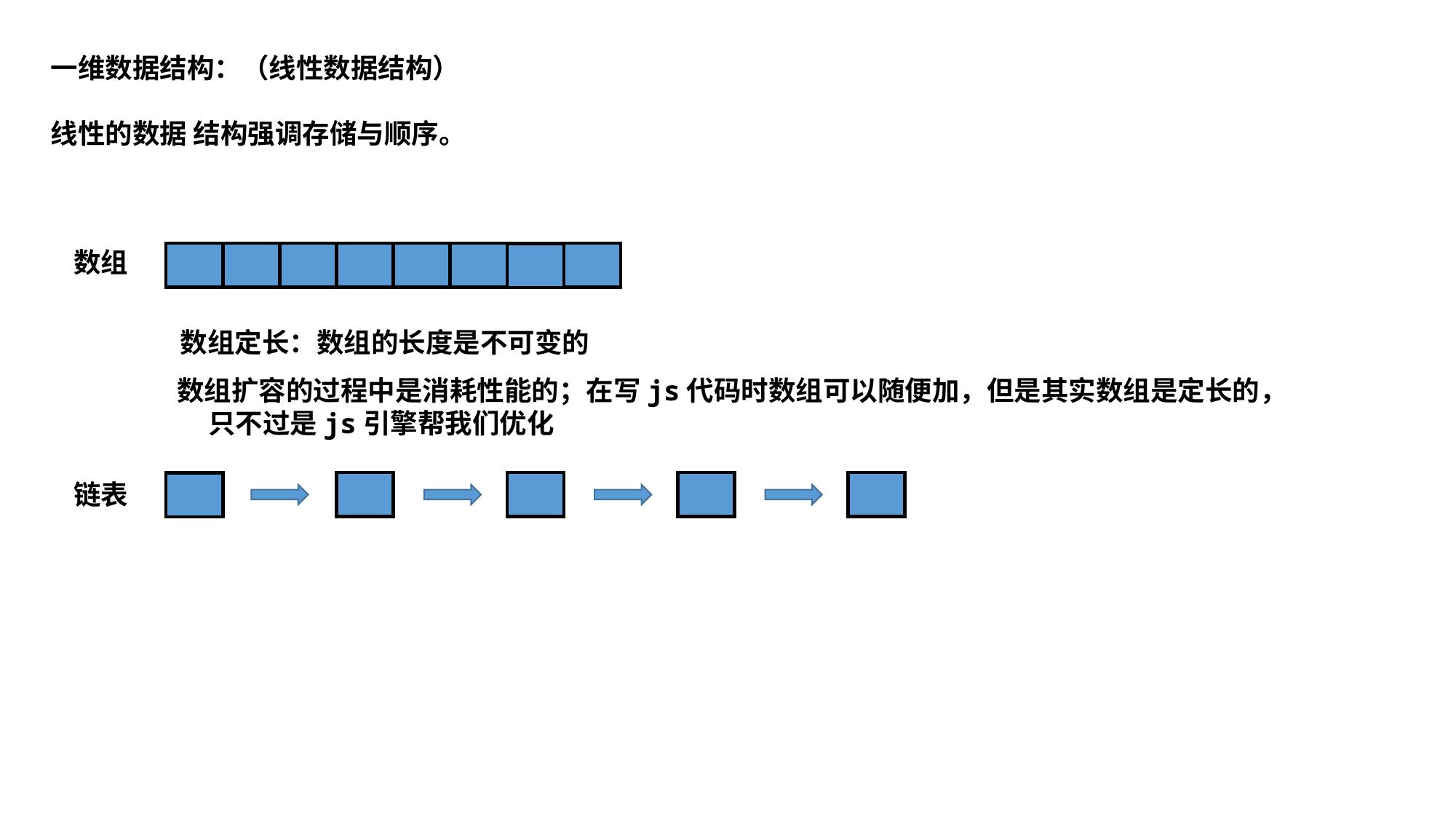

一维数据结构：（线性数据结构）

线性的数据 结构强调存储与顺序。
数组

数组定长：数组的长度是不可变的
数组扩容的过程中是消耗性能的；在写js代码时数组可以随便加，但是其实数组是定长的，
    只不过是js引擎帮我们优化
链表